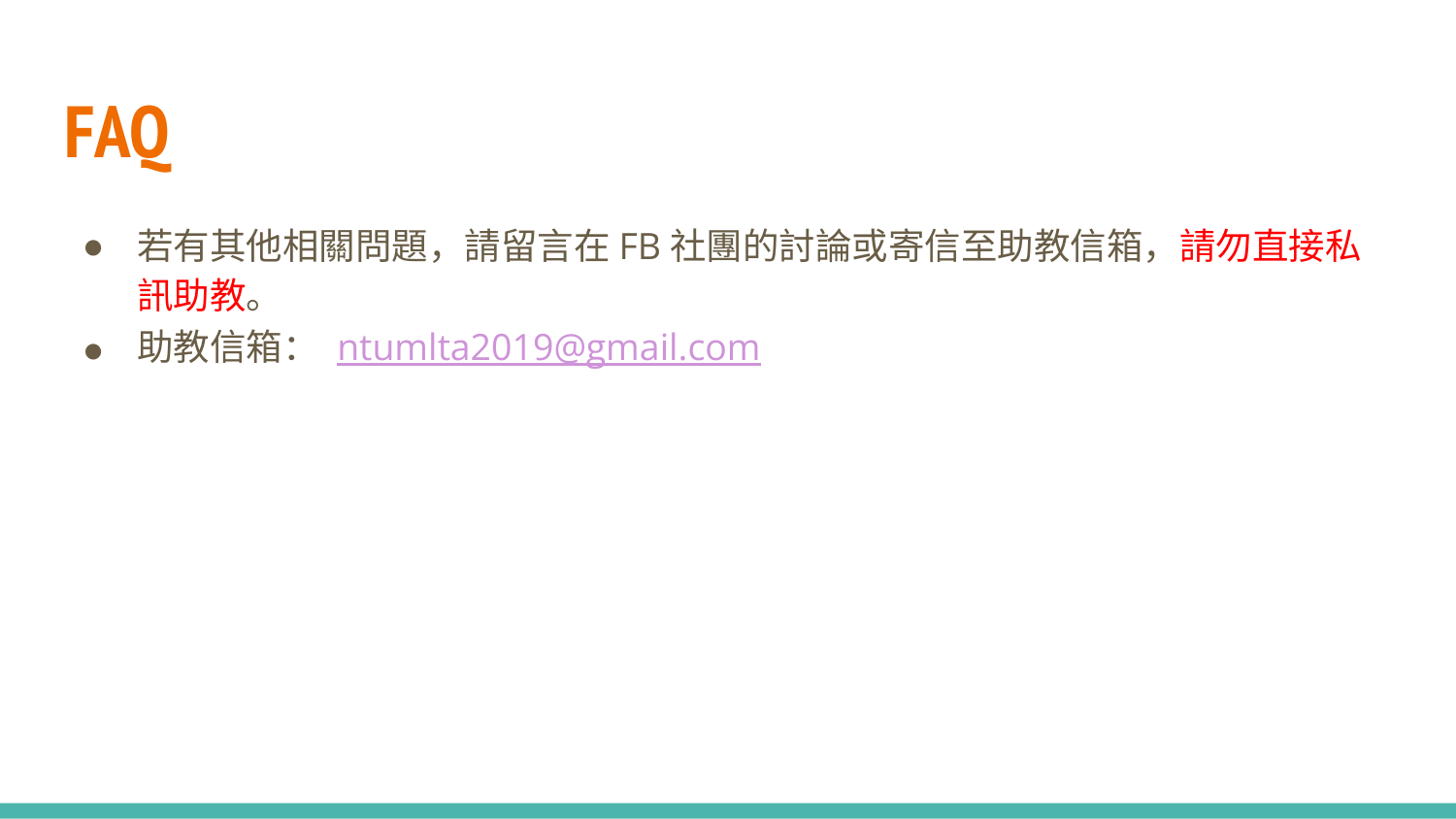

# FAQ
若有其他相關問題，請留言在FB社團的討論或寄信至助教信箱，請勿直接私訊助教。
助教信箱： ntumlta2019@gmail.com